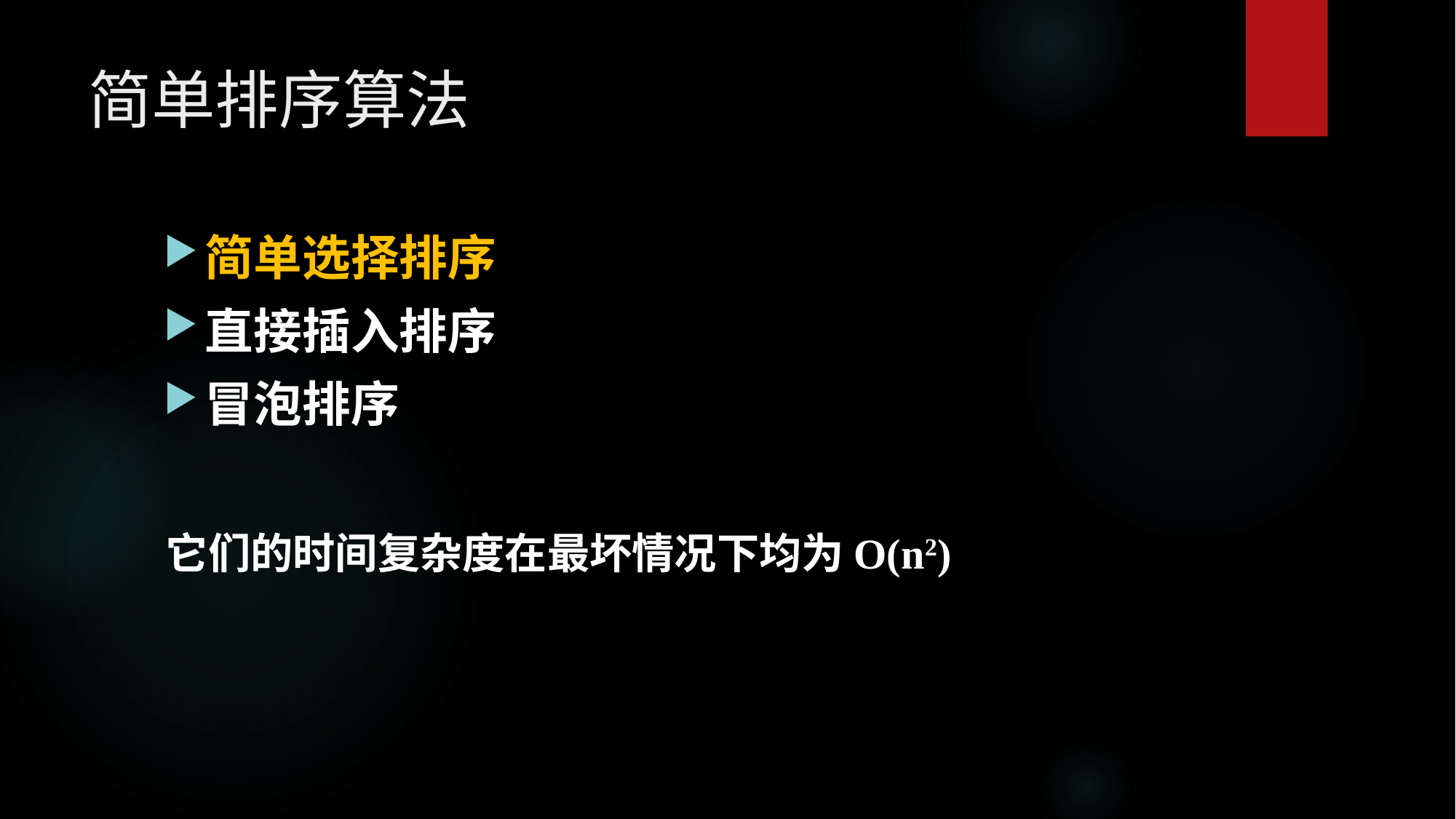

# 简单排序算法
简单选择排序
直接插入排序
冒泡排序
它们的时间复杂度在最坏情况下均为O(n2)